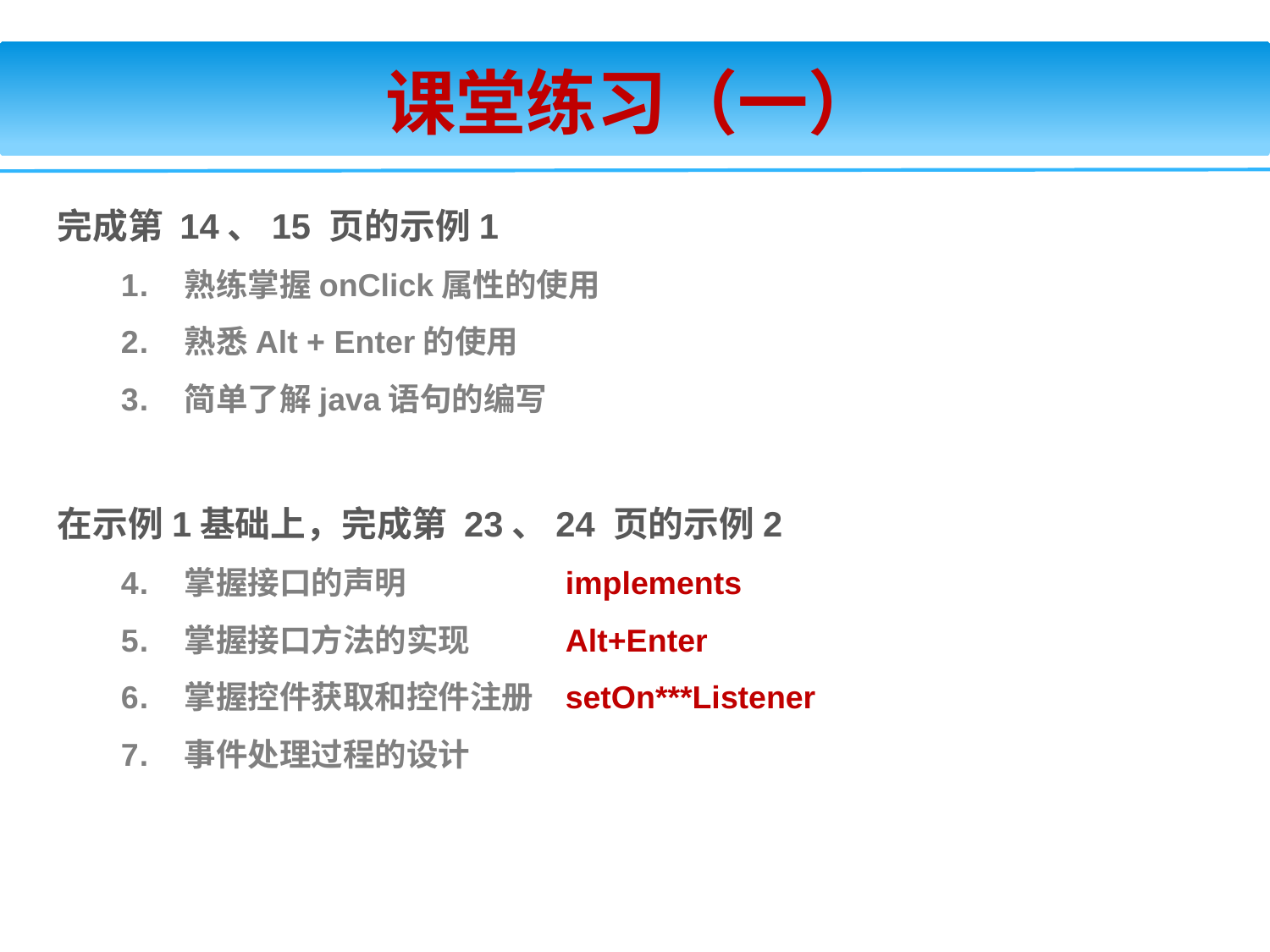

课堂练习（一）
完成第 14、15 页的示例1
熟练掌握onClick属性的使用
熟悉Alt + Enter的使用
简单了解java语句的编写

在示例1基础上，完成第 23、24 页的示例2
掌握接口的声明 		implements
掌握接口方法的实现	Alt+Enter
掌握控件获取和控件注册	setOn***Listener
事件处理过程的设计